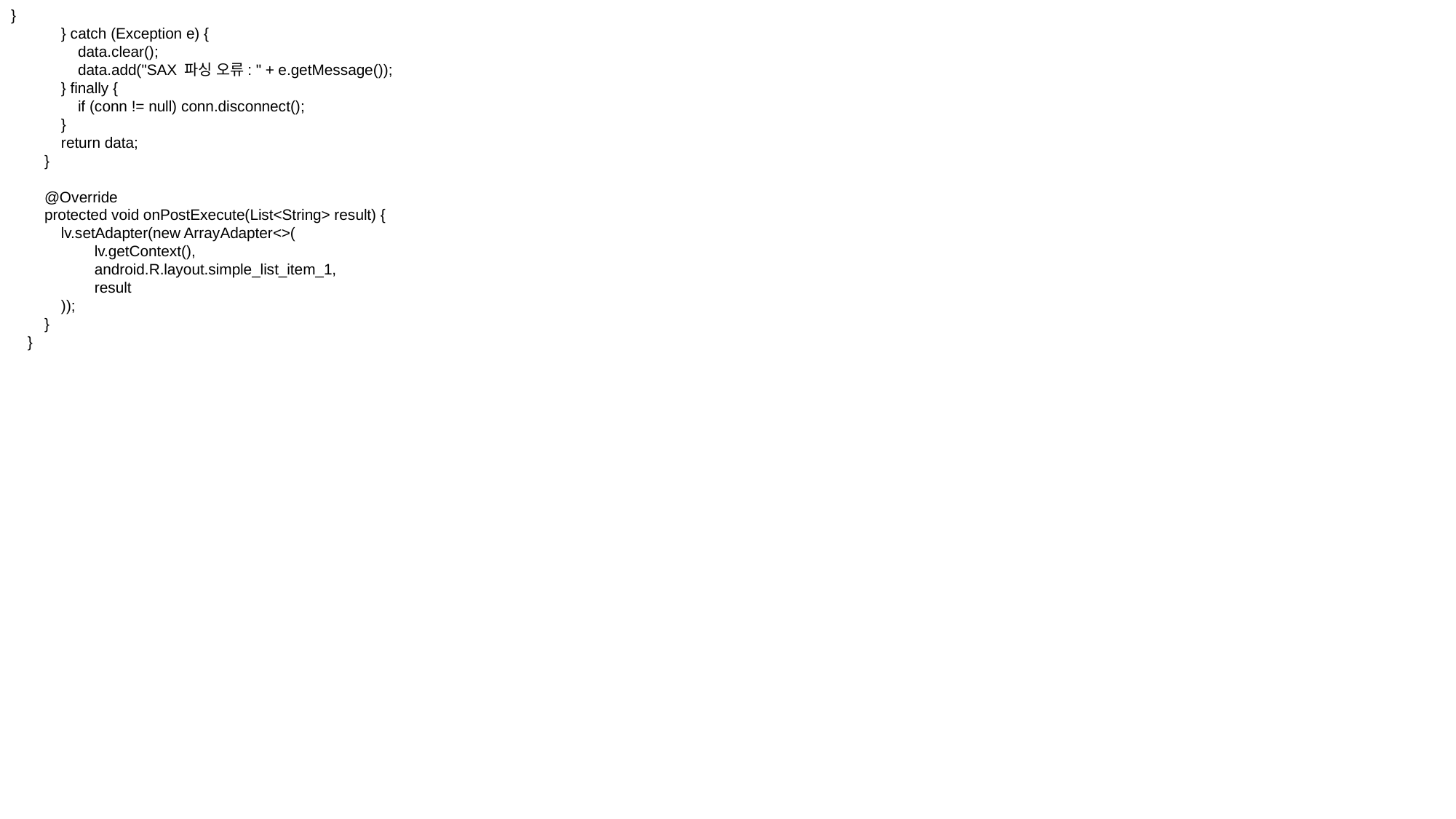

}
            } catch (Exception e) {
                data.clear();
                data.add("SAX 파싱 오류: " + e.getMessage());
            } finally {
                if (conn != null) conn.disconnect();
            }
            return data;
        }

        @Override
        protected void onPostExecute(List<String> result) {
            lv.setAdapter(new ArrayAdapter<>(
                    lv.getContext(),
                    android.R.layout.simple_list_item_1,
                    result
            ));
        }
    }